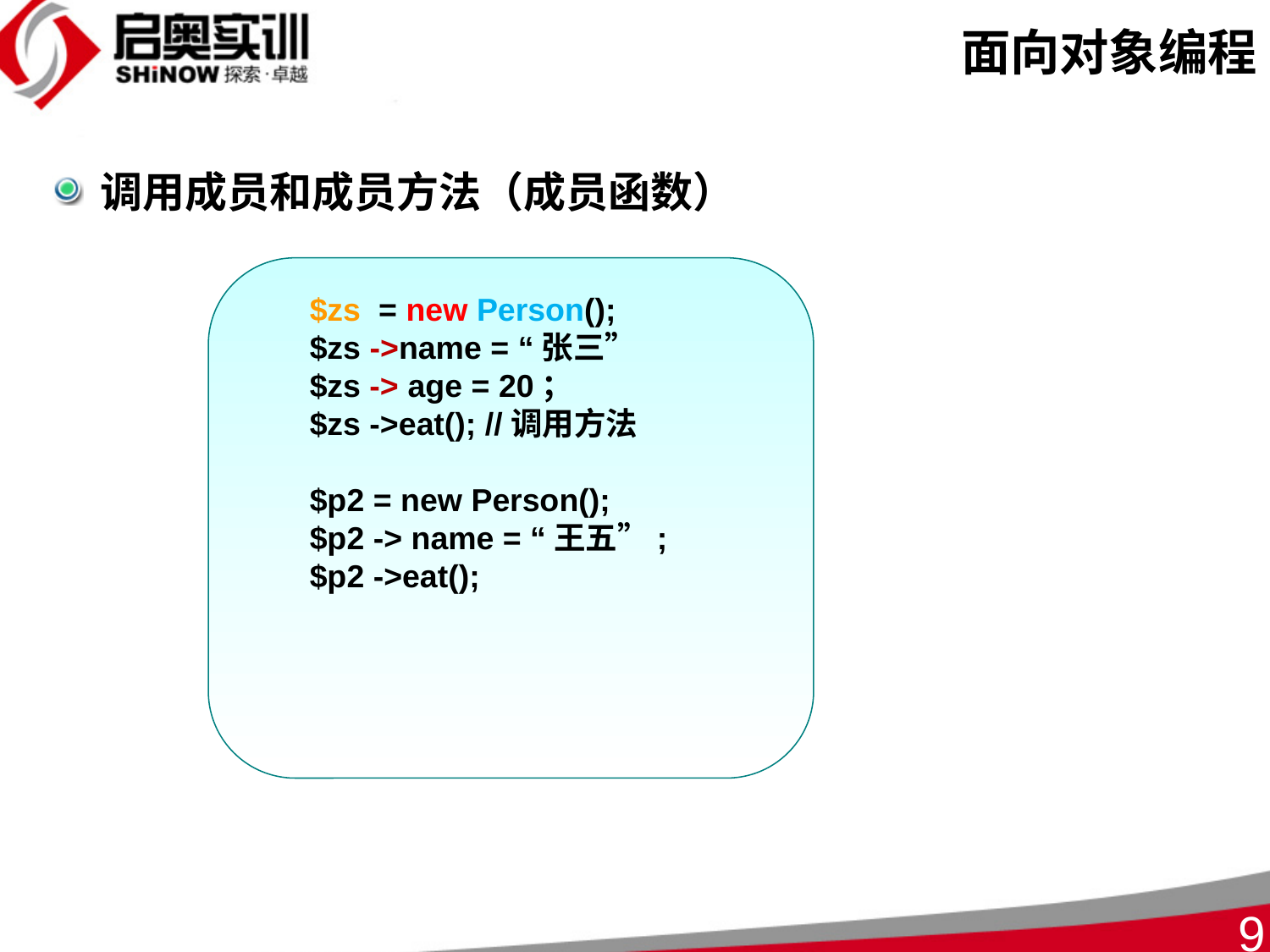

# 面向对象编程
调用成员和成员方法（成员函数）
$zs  = new Person();
$zs ->name = “张三”
$zs -> age = 20；
$zs ->eat(); //调用方法

$p2 = new Person();
$p2 -> name = “王五”;
$p2 ->eat();

9